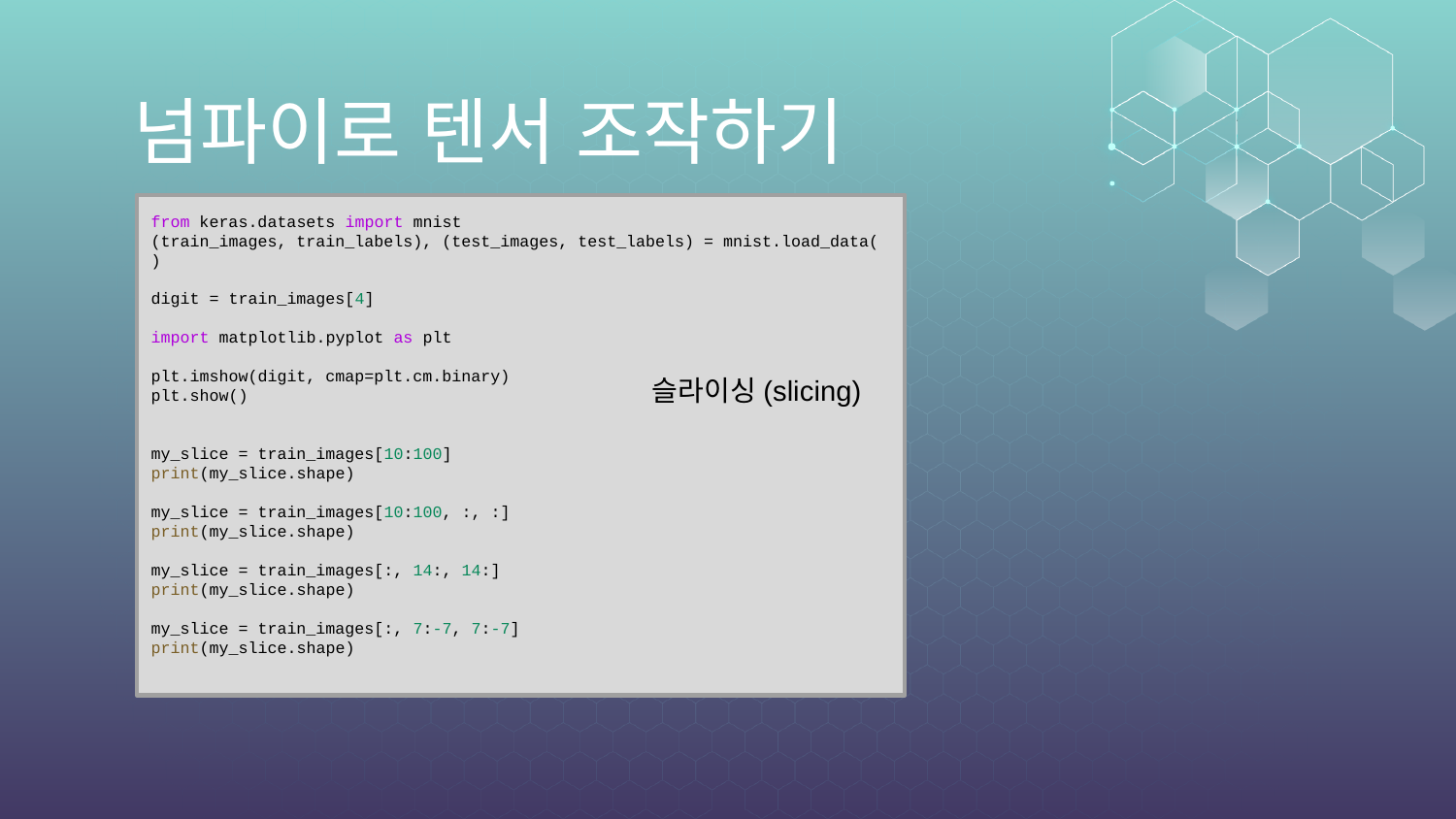

# 넘파이로 텐서 조작하기

from keras.datasets import mnist
(train_images, train_labels), (test_images, test_labels) = mnist.load_data()
digit = train_images[4]
import matplotlib.pyplot as plt
plt.imshow(digit, cmap=plt.cm.binary)
plt.show()
my_slice = train_images[10:100]
print(my_slice.shape)
my_slice = train_images[10:100, :, :]
print(my_slice.shape)
my_slice = train_images[:, 14:, 14:]
print(my_slice.shape)
my_slice = train_images[:, 7:-7, 7:-7]
print(my_slice.shape)
슬라이싱(slicing)